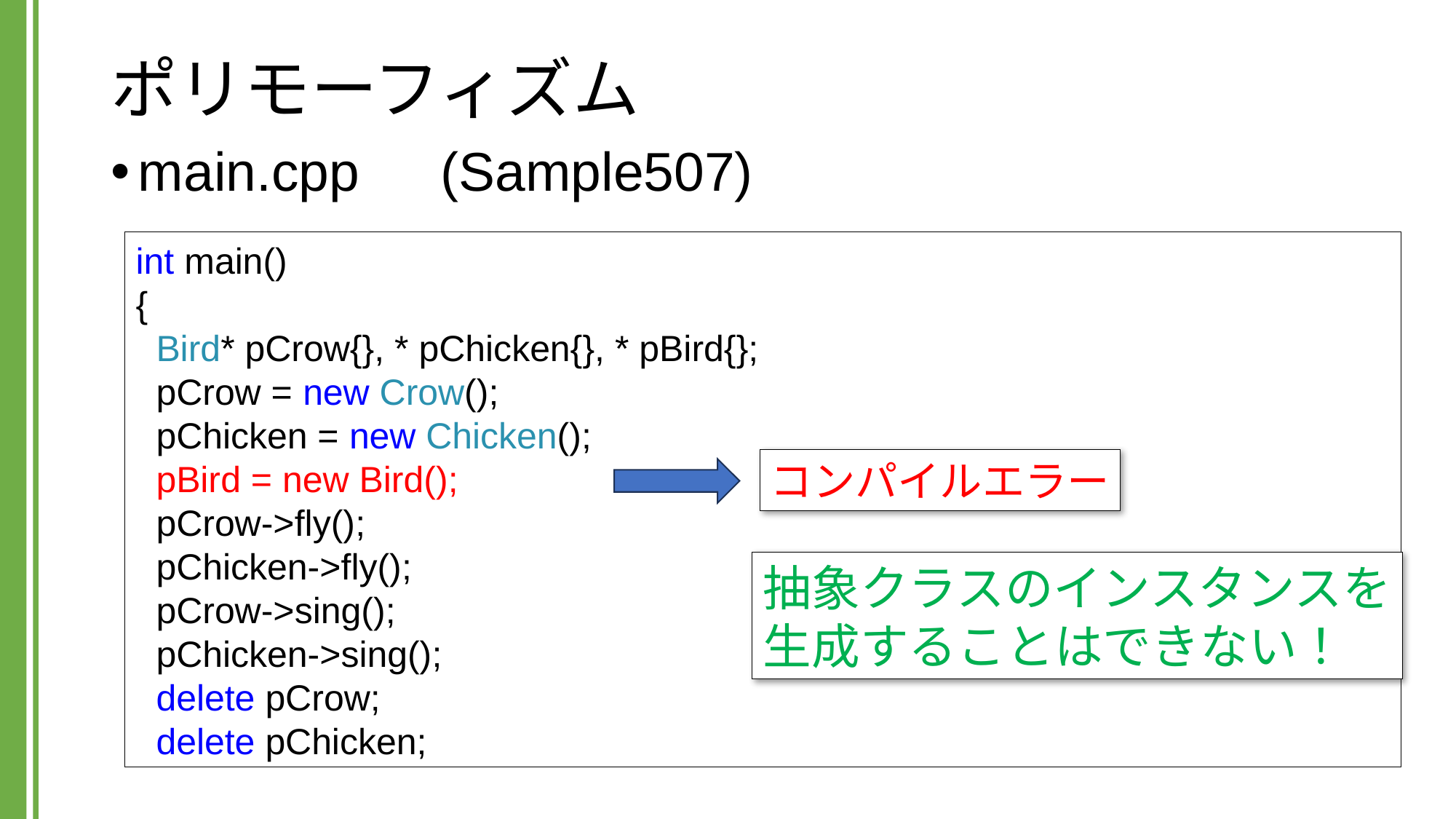

# ポリモーフィズム
main.cpp　(Sample507)

int main()
{
  Bird* pCrow{}, * pChicken{}, * pBird{};
  pCrow = new Crow();
  pChicken = new Chicken();
  pBird = new Bird();
  pCrow->fly();
  pChicken->fly();
  pCrow->sing();
  pChicken->sing();
  delete pCrow;
  delete pChicken;
コンパイルエラー

抽象クラスのインスタンスを
生成することはできない！